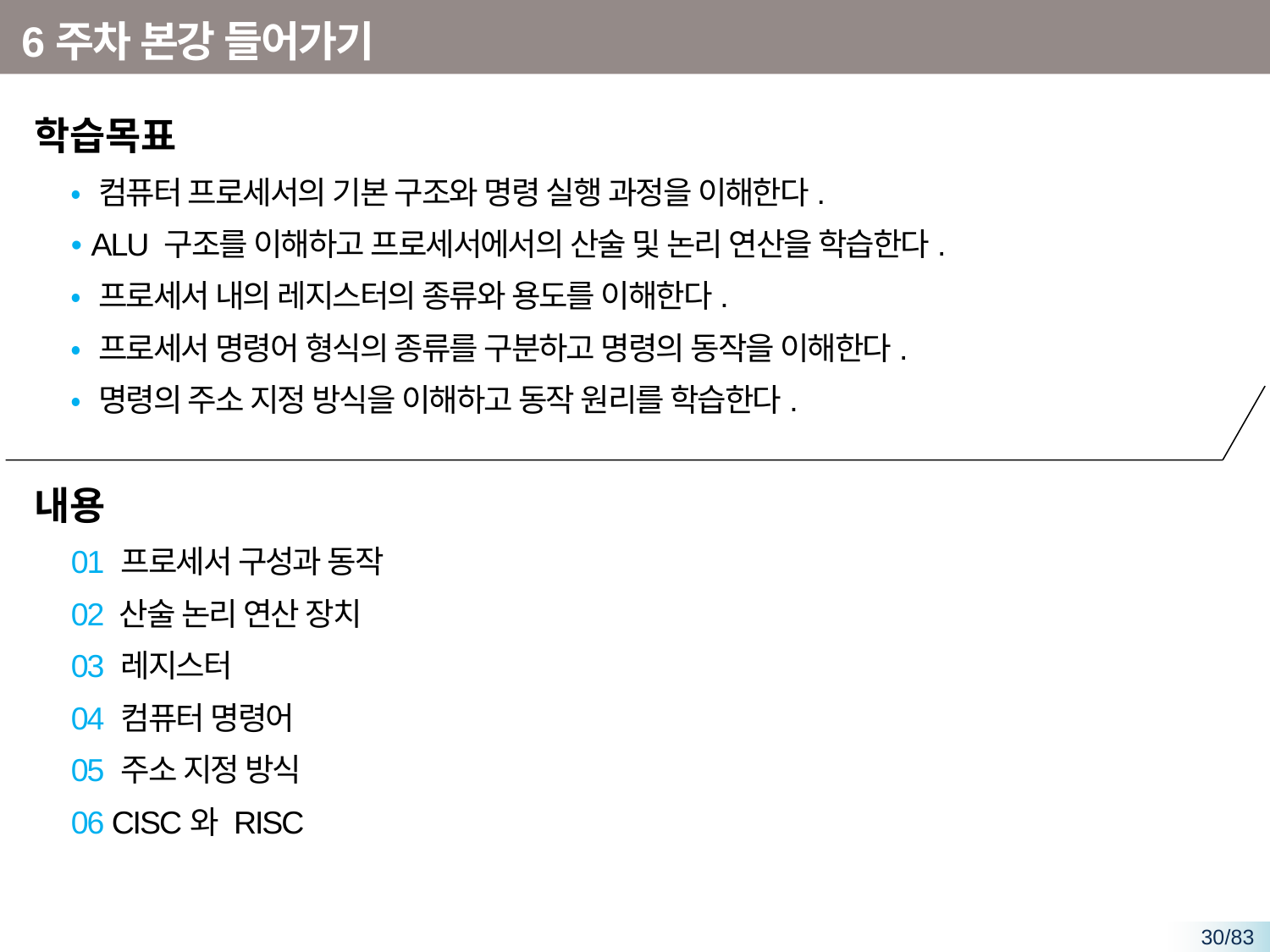

# 6주차 본강 들어가기
학습목표
• 컴퓨터 프로세서의 기본 구조와 명령 실행 과정을 이해한다.
• ALU 구조를 이해하고 프로세서에서의 산술 및 논리 연산을 학습한다.
• 프로세서 내의 레지스터의 종류와 용도를 이해한다.
• 프로세서 명령어 형식의 종류를 구분하고 명령의 동작을 이해한다.
• 명령의 주소 지정 방식을 이해하고 동작 원리를 학습한다.

내용
01 프로세서 구성과 동작
02 산술 논리 연산 장치
03 레지스터
04 컴퓨터 명령어
05 주소 지정 방식
06 CISC와 RISC